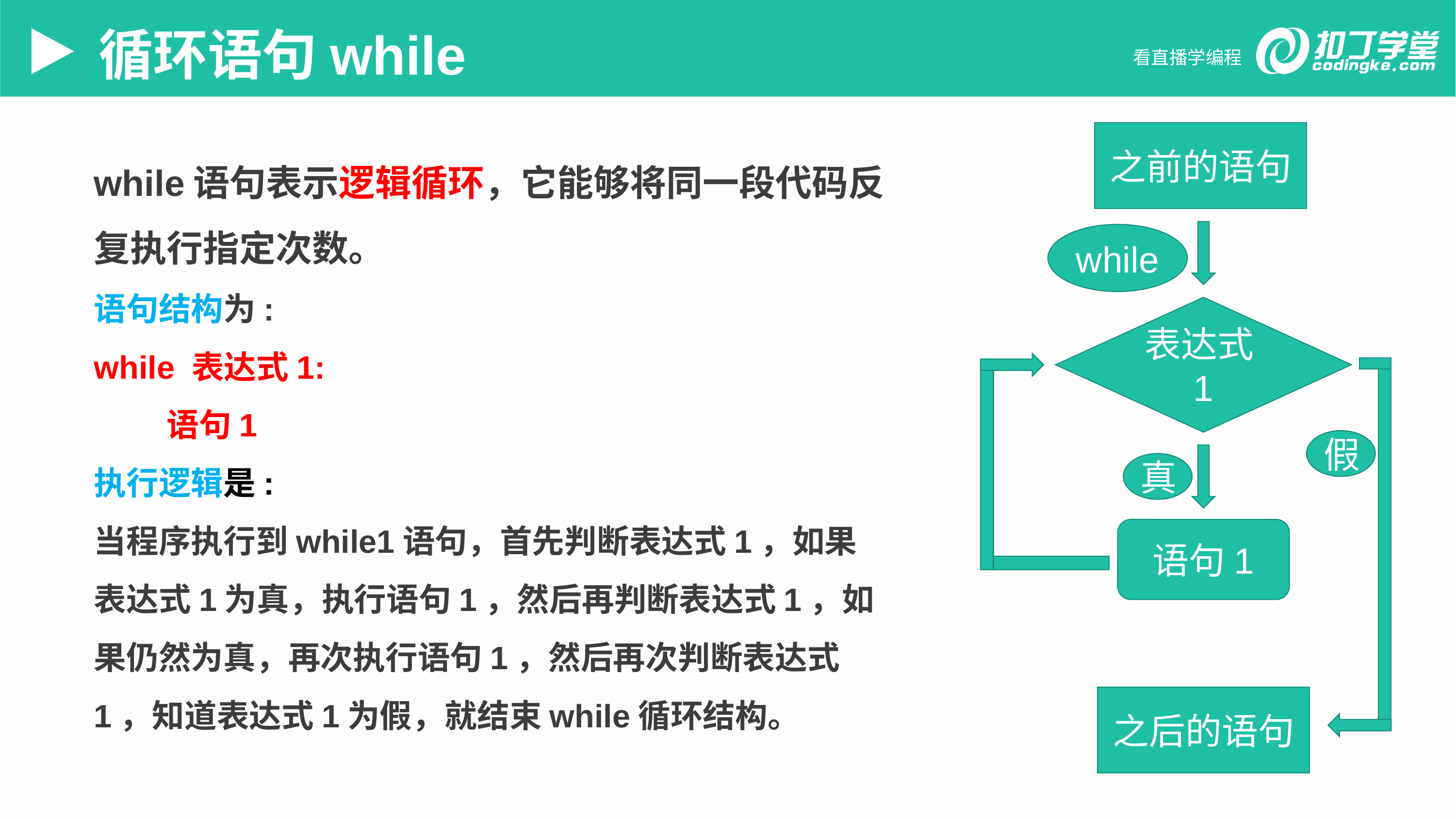

循环语句while
之前的语句
while语句表示逻辑循环，它能够将同一段代码反复执行指定次数。
语句结构为:
while 表达式1:
	语句1
执行逻辑是:
当程序执行到while1语句，首先判断表达式1，如果表达式1为真，执行语句1，然后再判断表达式1，如果仍然为真，再次执行语句1，然后再次判断表达式1，知道表达式1为假，就结束while循环结构。

while
表达式1

假

真

语句1
之后的语句